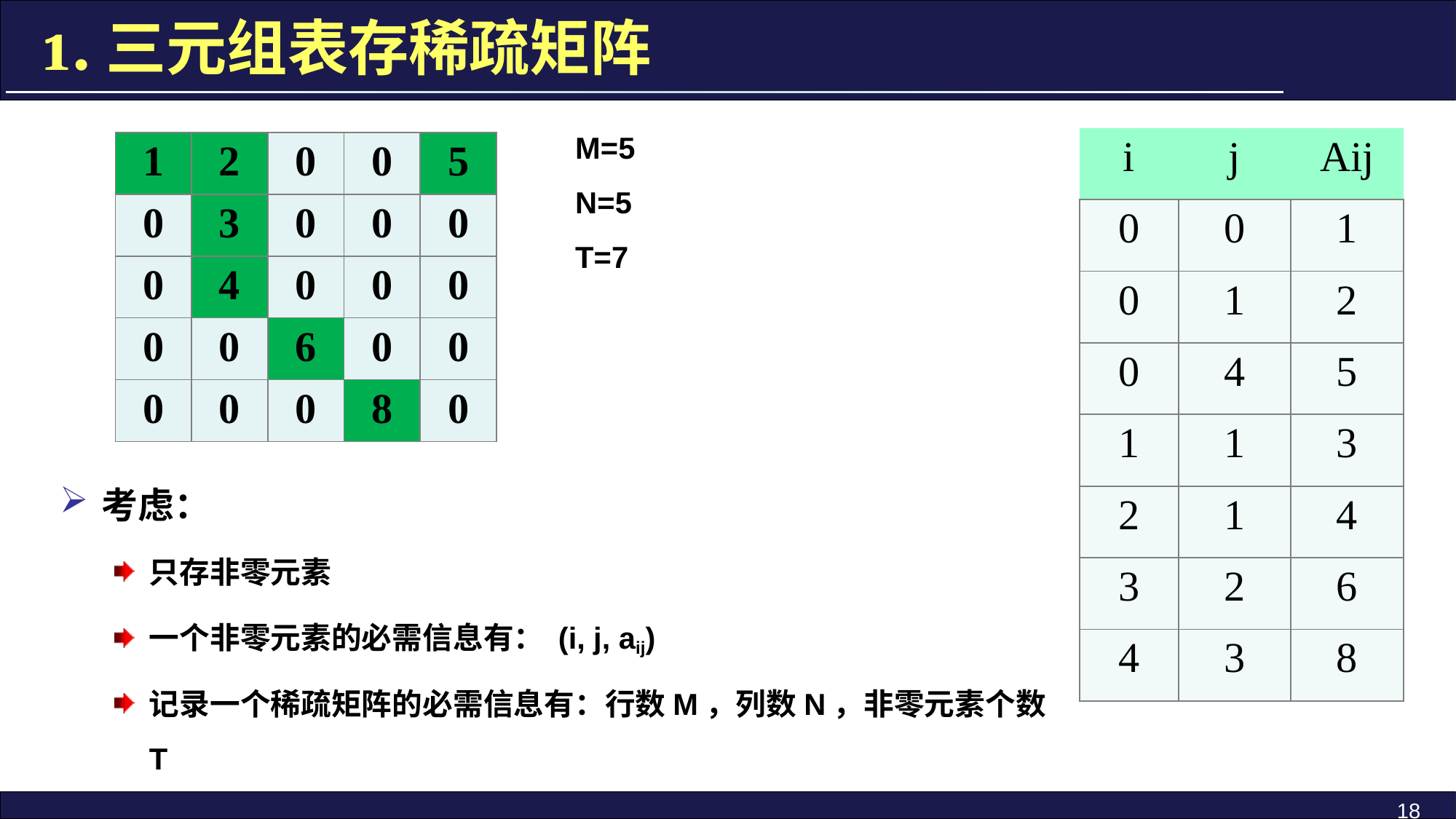

# 1.三元组表存稀疏矩阵
M=5
N=5
T=7
| i | j | Aij |
| --- | --- | --- |
| 0 | 0 | 1 |
| 0 | 1 | 2 |
| 0 | 4 | 5 |
| 1 | 1 | 3 |
| 2 | 1 | 4 |
| 3 | 2 | 6 |
| 4 | 3 | 8 |
| 1 | 2 | 0 | 0 | 5 |
| --- | --- | --- | --- | --- |
| 0 | 3 | 0 | 0 | 0 |
| 0 | 4 | 0 | 0 | 0 |
| 0 | 0 | 6 | 0 | 0 |
| 0 | 0 | 0 | 8 | 0 |
考虑：
只存非零元素
一个非零元素的必需信息有： (i, j, aij)
记录一个稀疏矩阵的必需信息有：行数M，列数N，非零元素个数T
18